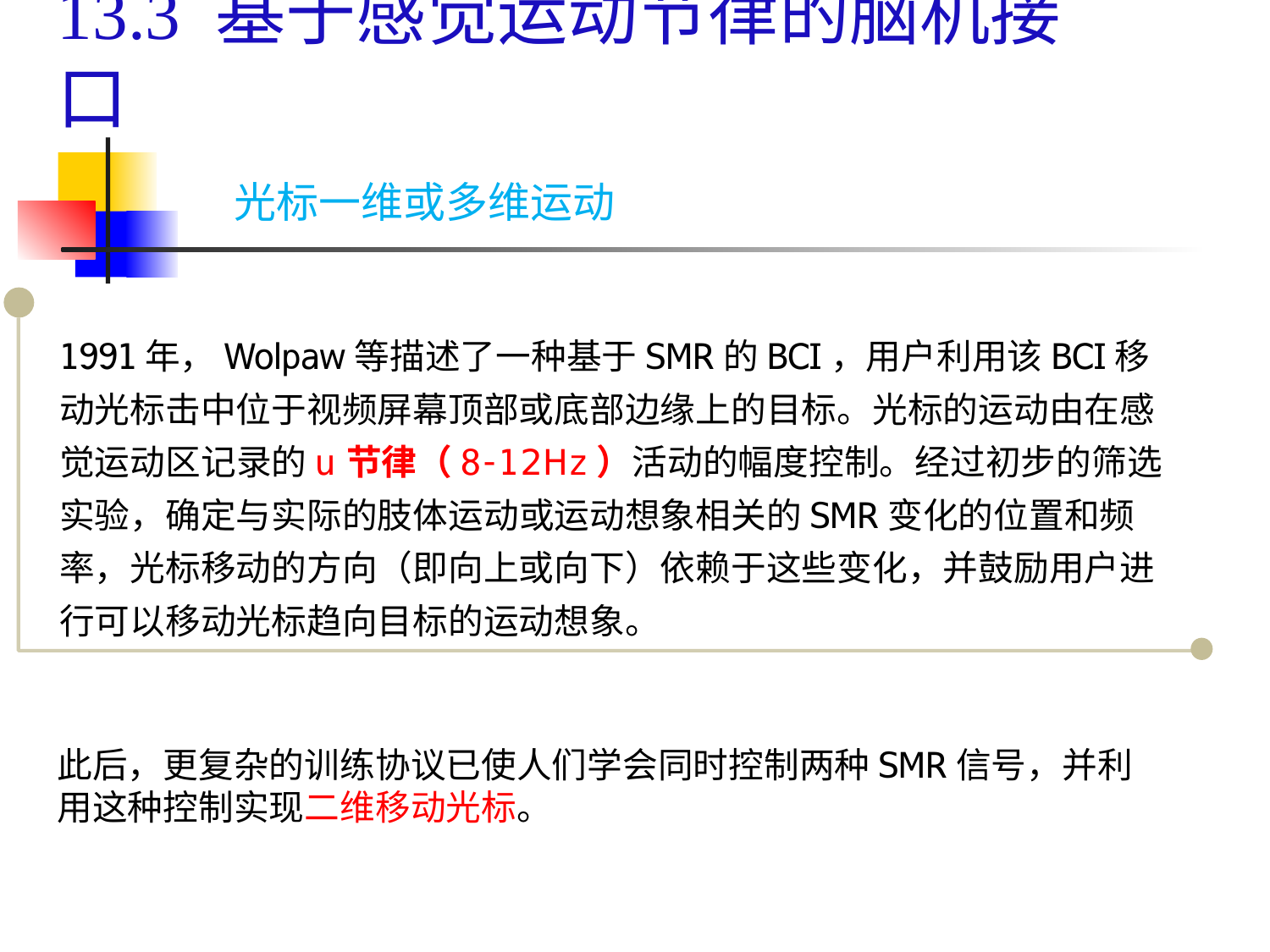

# 13.3 基于感觉运动节律的脑机接口
光标一维或多维运动

1991年，Wolpaw等描述了一种基于SMR的BCI，用户利用该BCI移动光标击中位于视频屏幕顶部或底部边缘上的目标。光标的运动由在感觉运动区记录的u节律（8-12Hz）活动的幅度控制。经过初步的筛选实验，确定与实际的肢体运动或运动想象相关的SMR变化的位置和频率，光标移动的方向（即向上或向下）依赖于这些变化，并鼓励用户进行可以移动光标趋向目标的运动想象。

此后，更复杂的训练协议已使人们学会同时控制两种SMR信号，并利用这种控制实现二维移动光标。